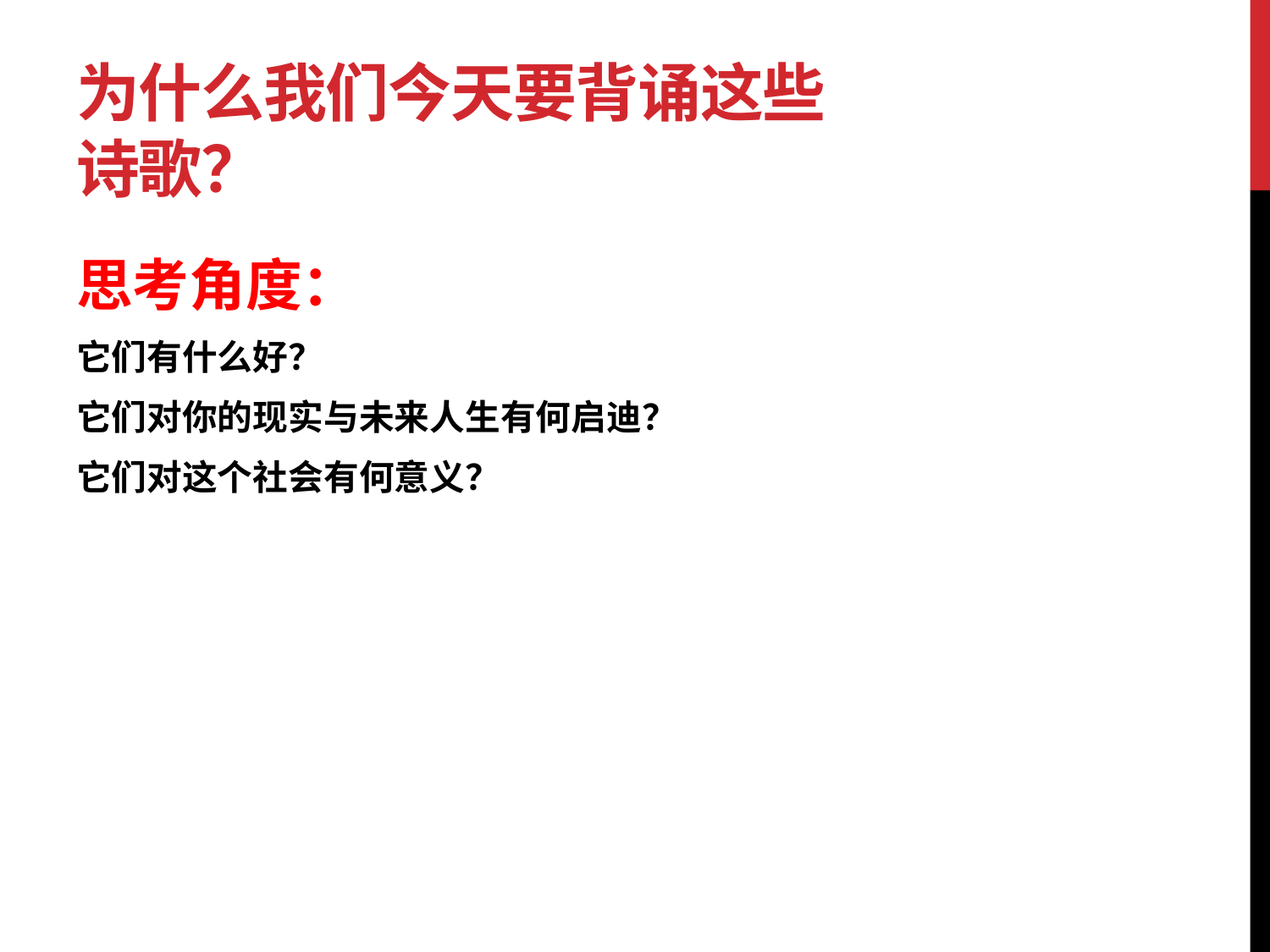

# 为什么我们今天要背诵这些诗歌？
思考角度：
它们有什么好？
它们对你的现实与未来人生有何启迪？
它们对这个社会有何意义？